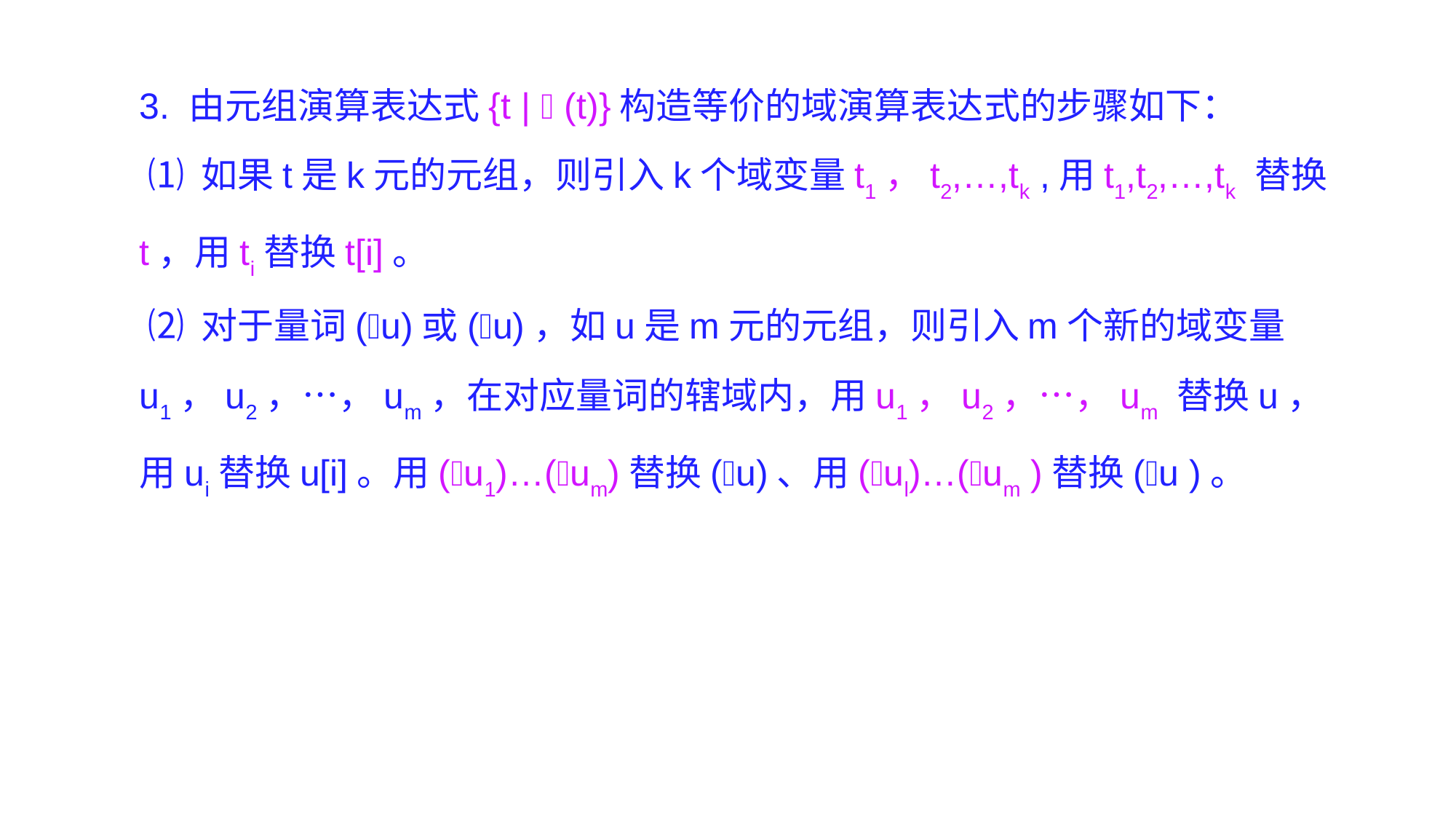

3. 由元组演算表达式{t | ψ (t)}构造等价的域演算表达式的步骤如下：
 ⑴ 如果t是k元的元组，则引入k个域变量t1，t2,…,tk ,用t1,t2,…,tk 替换t，用ti替换t[i]。
 ⑵ 对于量词(∃u)或(∀u)，如u是m元的元组，则引入m个新的域变量u1，u2，…，um，在对应量词的辖域内，用u1，u2，…，um 替换u，用ui替换u[i]。用(∃u1)…(∃um)替换(∃u)、用(∀ul)…(∀um )替换(∀u )。